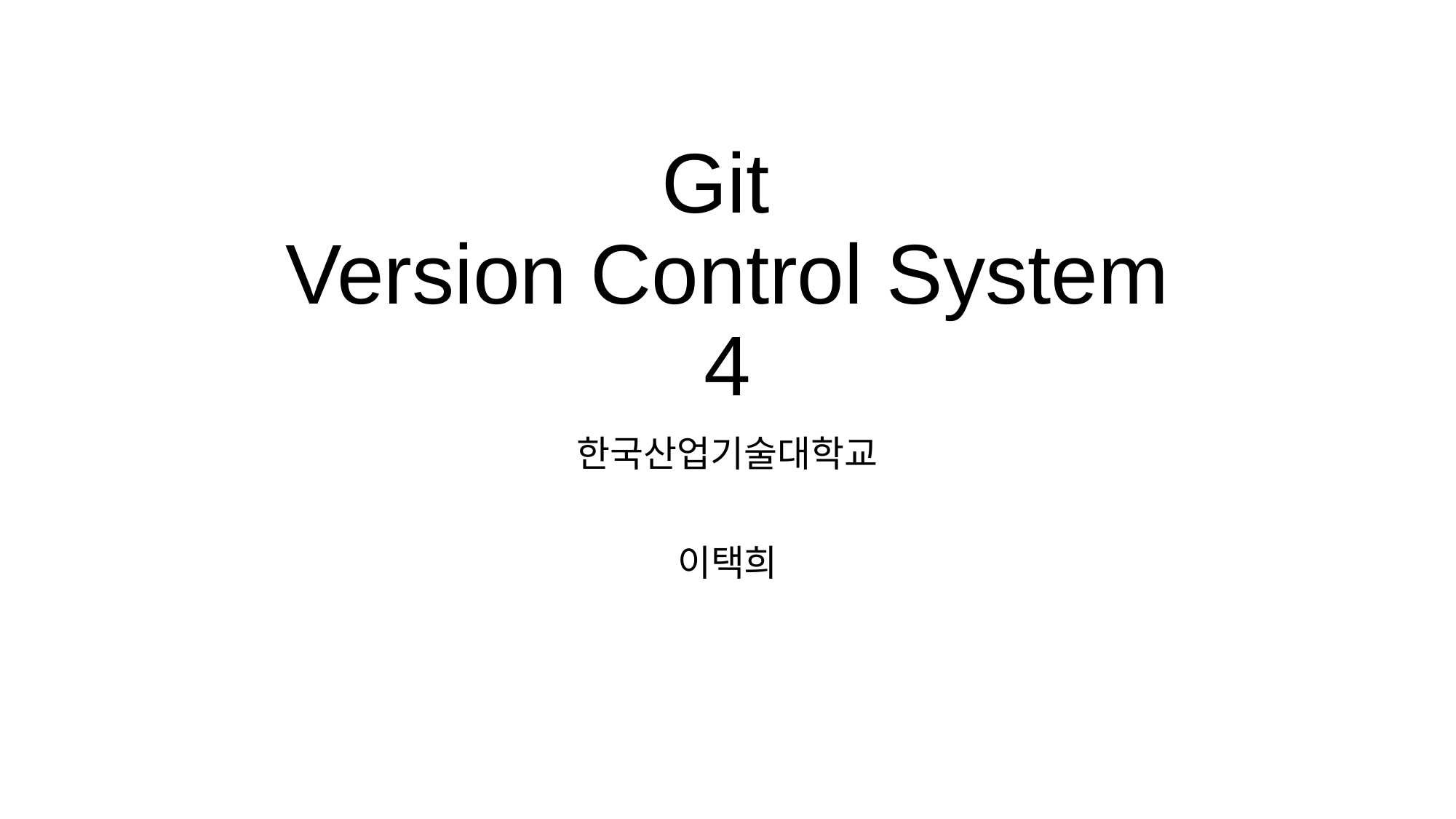

# Git Version Control System 4
한국산업기술대학교

이택희